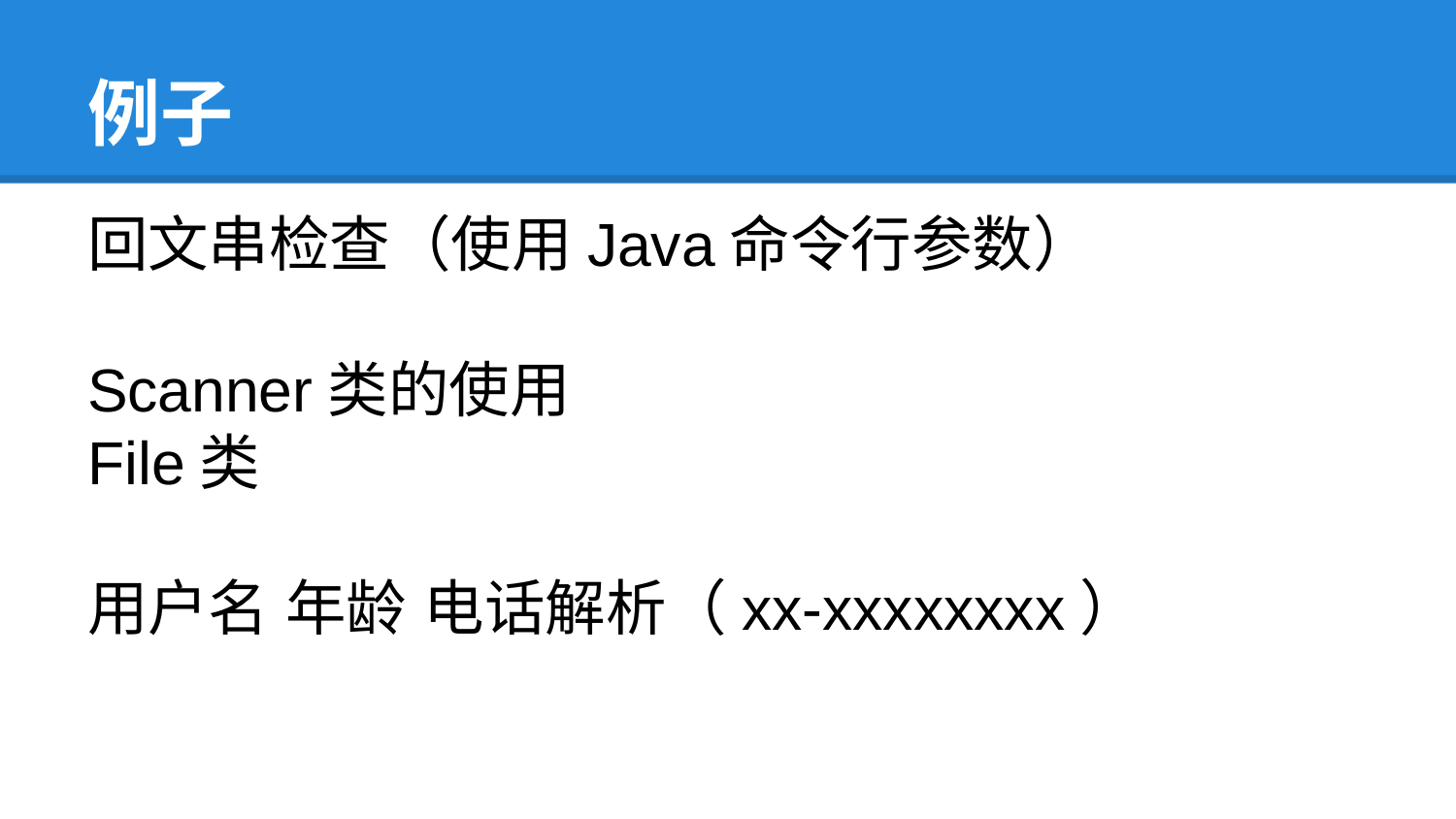

# 例子
回文串检查（使用Java命令行参数）

Scanner类的使用
File类

用户名 年龄 电话解析（xx-xxxxxxxx）